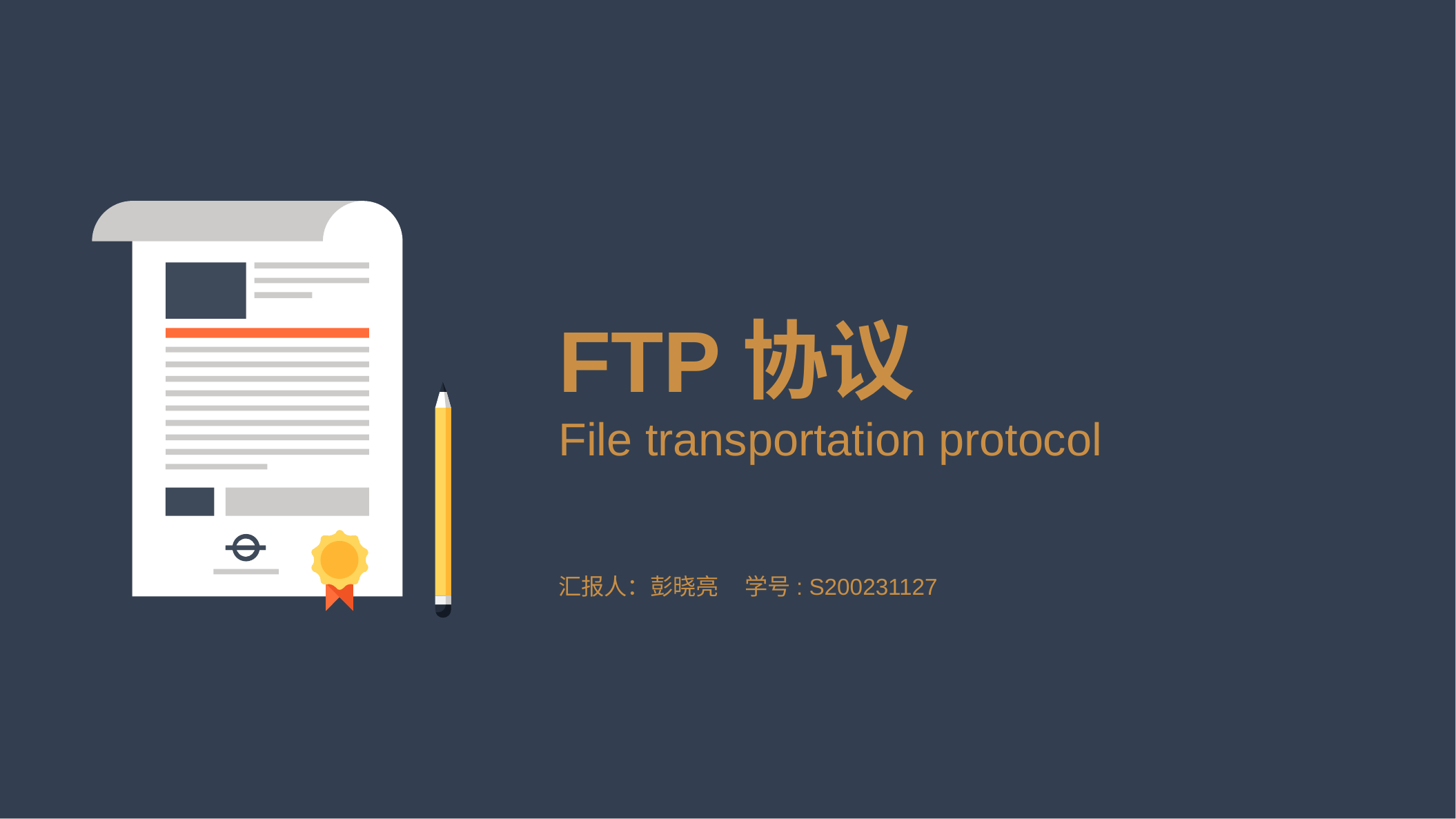

FTP协议
File transportation protocol
汇报人：彭晓亮     学号: S200231127